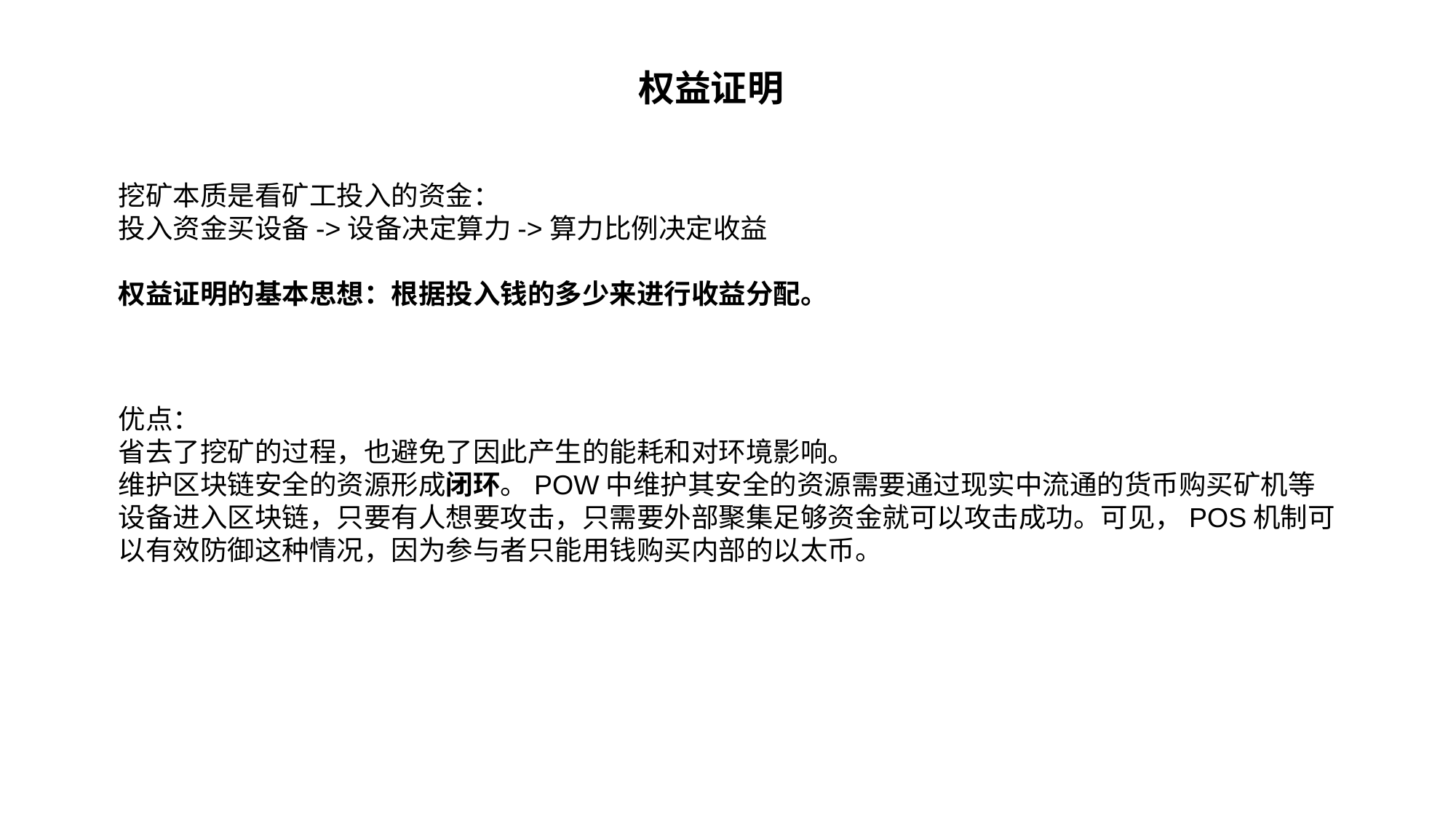

权益证明
挖矿本质是看矿工投入的资金：
投入资金买设备->设备决定算力->算力比例决定收益

权益证明的基本思想：根据投入钱的多少来进行收益分配。
优点：
省去了挖矿的过程，也避免了因此产生的能耗和对环境影响。
维护区块链安全的资源形成闭环。POW中维护其安全的资源需要通过现实中流通的货币购买矿机等设备进入区块链，只要有人想要攻击，只需要外部聚集足够资金就可以攻击成功。可见，POS机制可以有效防御这种情况，因为参与者只能用钱购买内部的以太币。